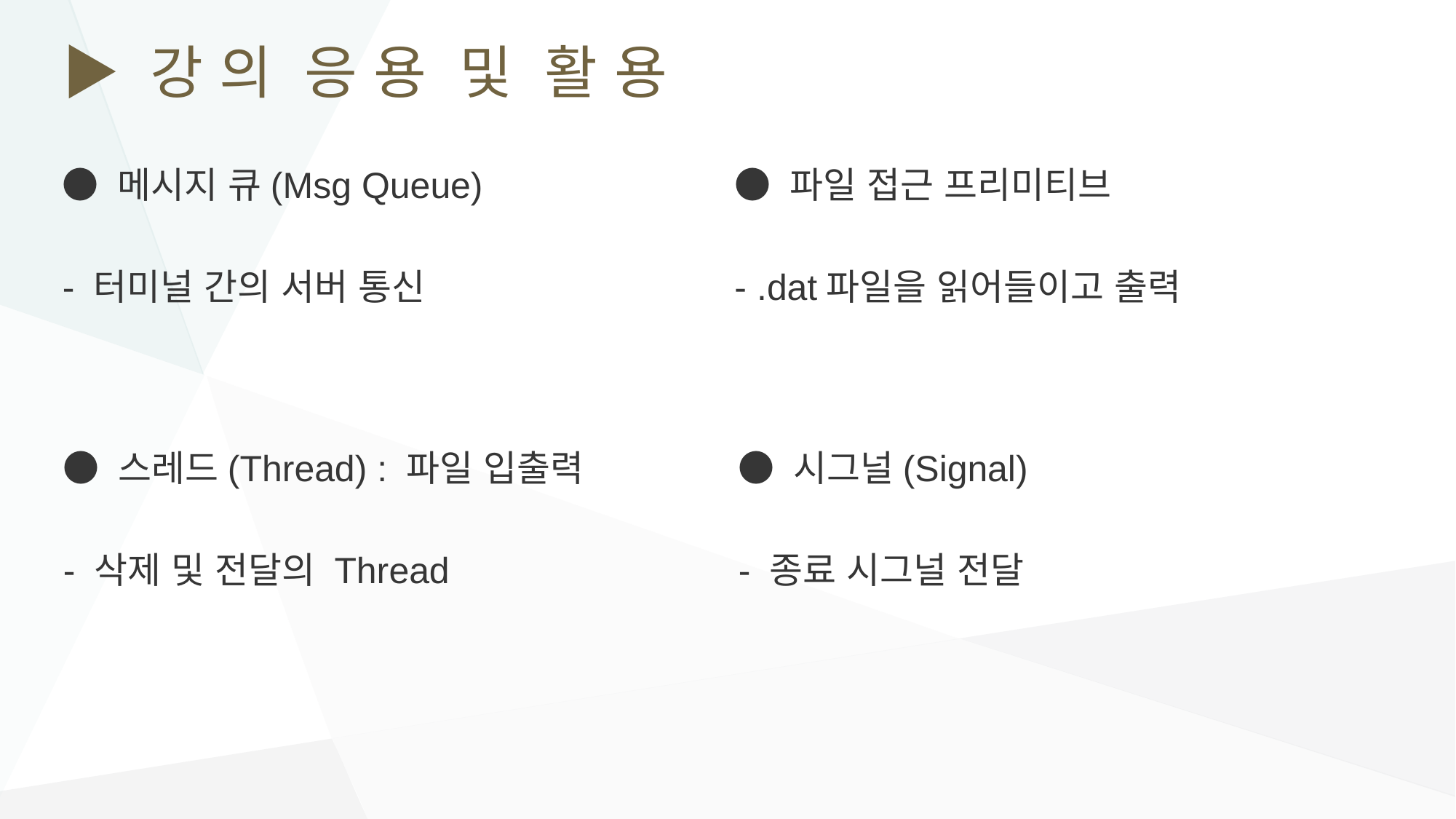

# ▶ 강 의  응 용  및  활 용
● 파일 접근 프리미티브

- .dat파일을 읽어들이고 출력
● 메시지 큐(Msg Queue)

- 터미널 간의 서버 통신
● 스레드(Thread) : 파일 입출력

- 삭제 및 전달의 Thread
● 시그널(Signal)

- 종료 시그널 전달